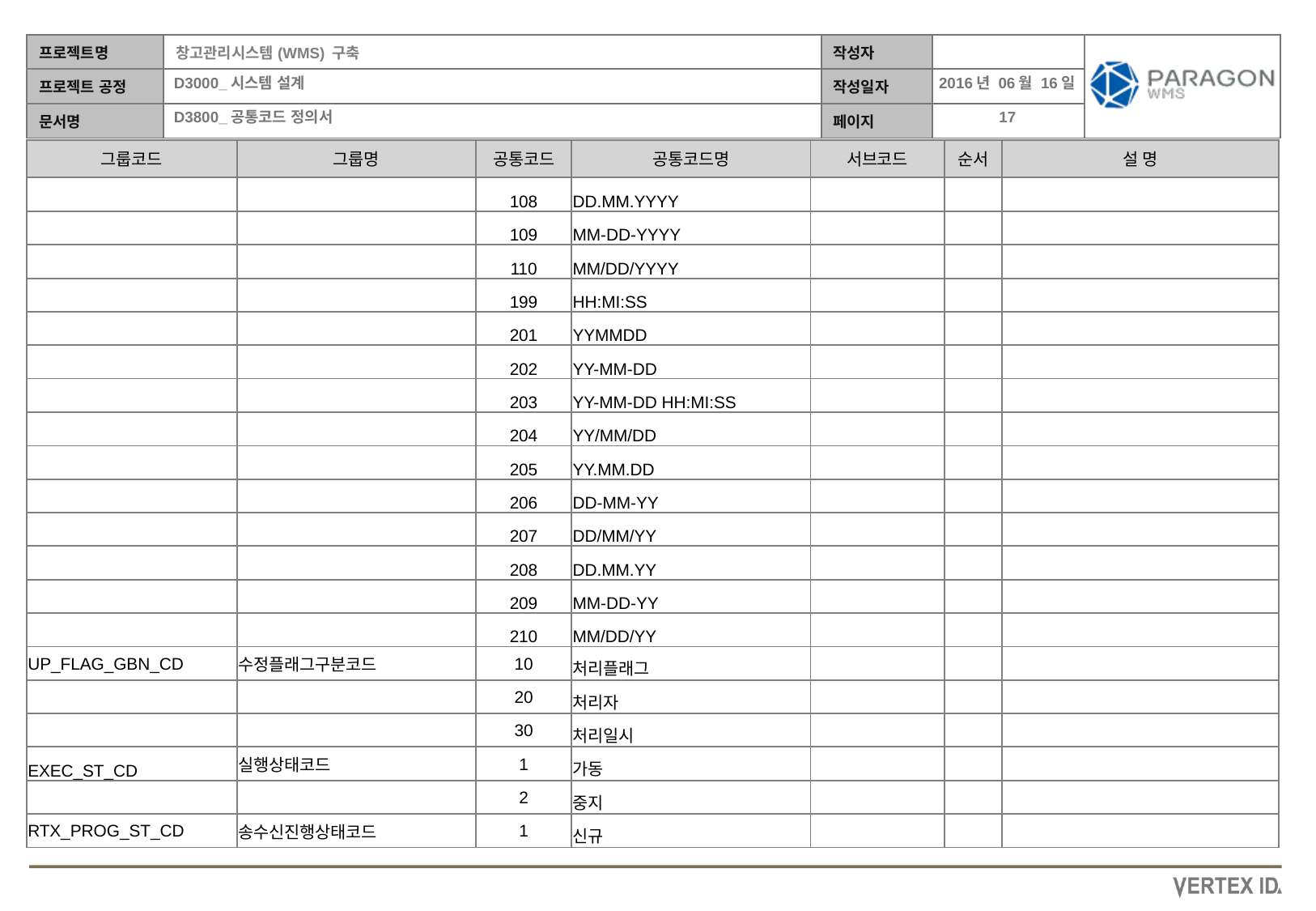

2016년 06월 16일
| 그룹코드 | 그룹명 | 공통코드 | 공통코드명 | 서브코드 | 순서 | 설 명 |
| --- | --- | --- | --- | --- | --- | --- |
|  |  | 108 | DD.MM.YYYY |  |  |  |
| --- | --- | --- | --- | --- | --- | --- |
|  |  | 109 | MM-DD-YYYY |  |  |  |
|  |  | 110 | MM/DD/YYYY |  |  |  |
|  |  | 199 | HH:MI:SS |  |  |  |
|  |  | 201 | YYMMDD |  |  |  |
|  |  | 202 | YY-MM-DD |  |  |  |
|  |  | 203 | YY-MM-DD HH:MI:SS |  |  |  |
|  |  | 204 | YY/MM/DD |  |  |  |
|  |  | 205 | YY.MM.DD |  |  |  |
|  |  | 206 | DD-MM-YY |  |  |  |
|  |  | 207 | DD/MM/YY |  |  |  |
|  |  | 208 | DD.MM.YY |  |  |  |
|  |  | 209 | MM-DD-YY |  |  |  |
|  |  | 210 | MM/DD/YY |  |  |  |
| UP\_FLAG\_GBN\_CD | 수정플래그구분코드 | 10 | 처리플래그 |  |  |  |
|  |  | 20 | 처리자 |  |  |  |
|  |  | 30 | 처리일시 |  |  |  |
| EXEC\_ST\_CD | 실행상태코드 | 1 | 가동 |  |  |  |
|  |  | 2 | 중지 |  |  |  |
| RTX\_PROG\_ST\_CD | 송수신진행상태코드 | 1 | 신규 |  |  |  |